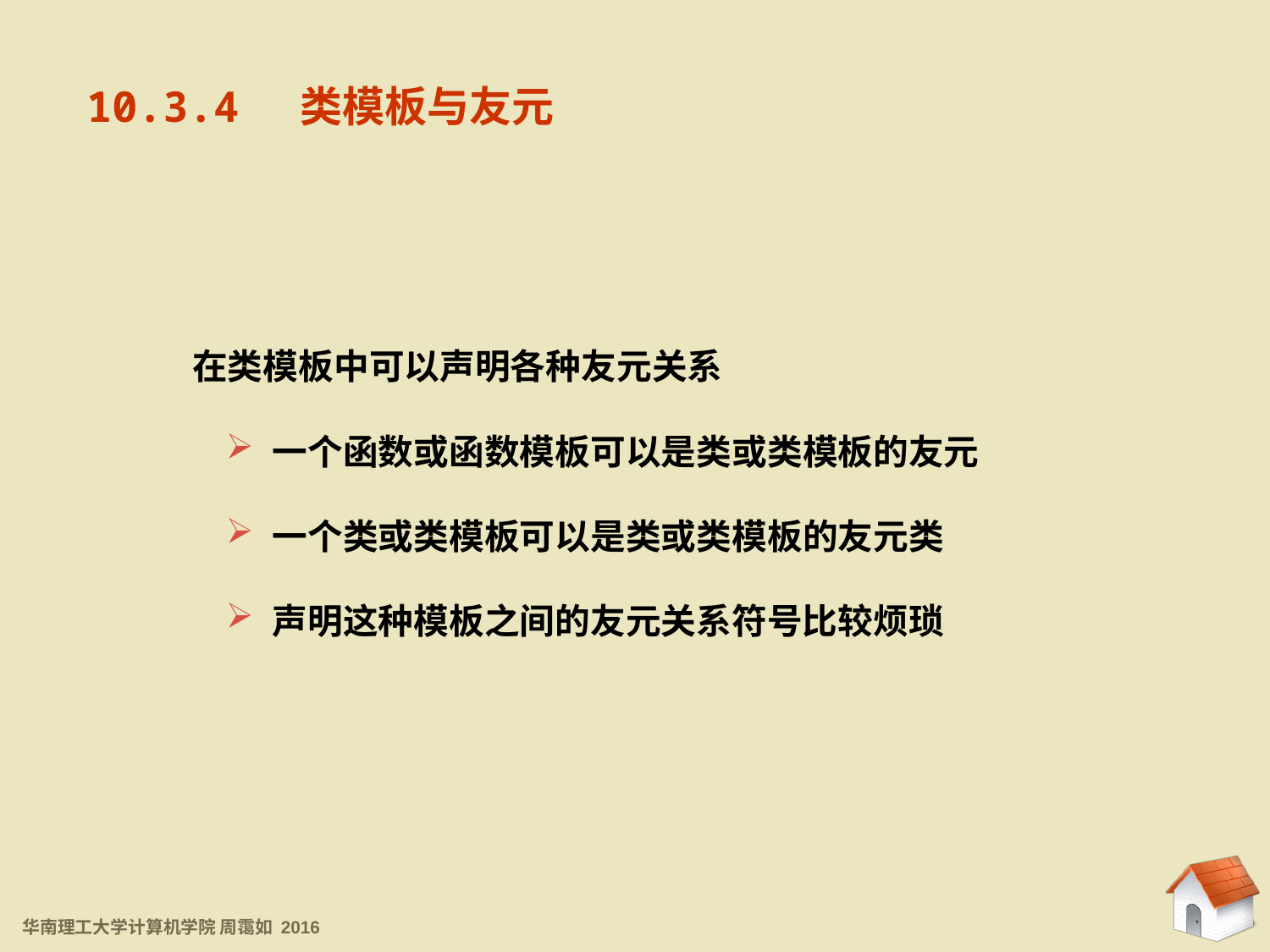

10.3.4  类模板与友元
在类模板中可以声明各种友元关系
 一个函数或函数模板可以是类或类模板的友元
 一个类或类模板可以是类或类模板的友元类
 声明这种模板之间的友元关系符号比较烦琐